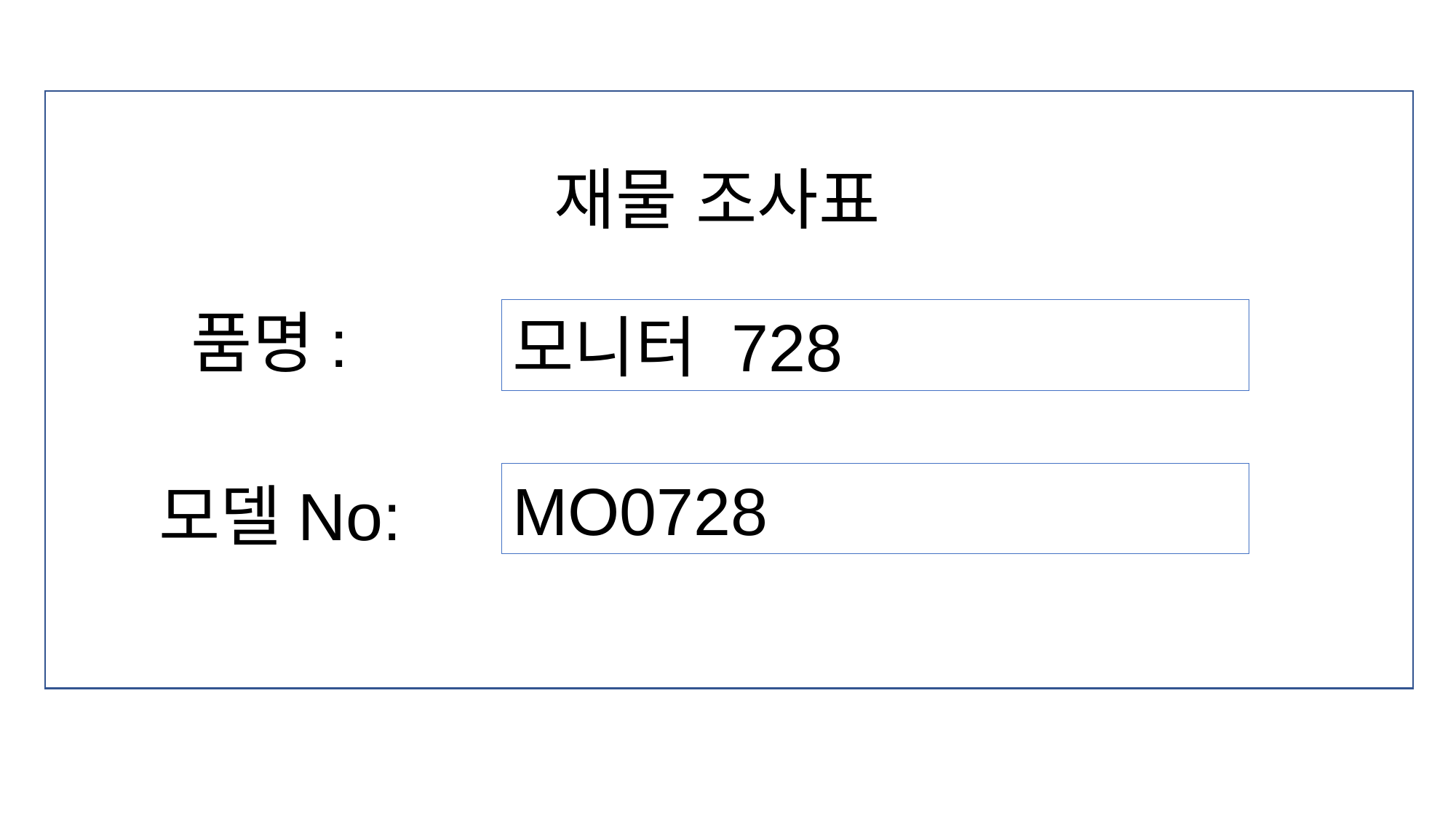

재물 조사표
품명:
모니터 728
MO0728
모델No: